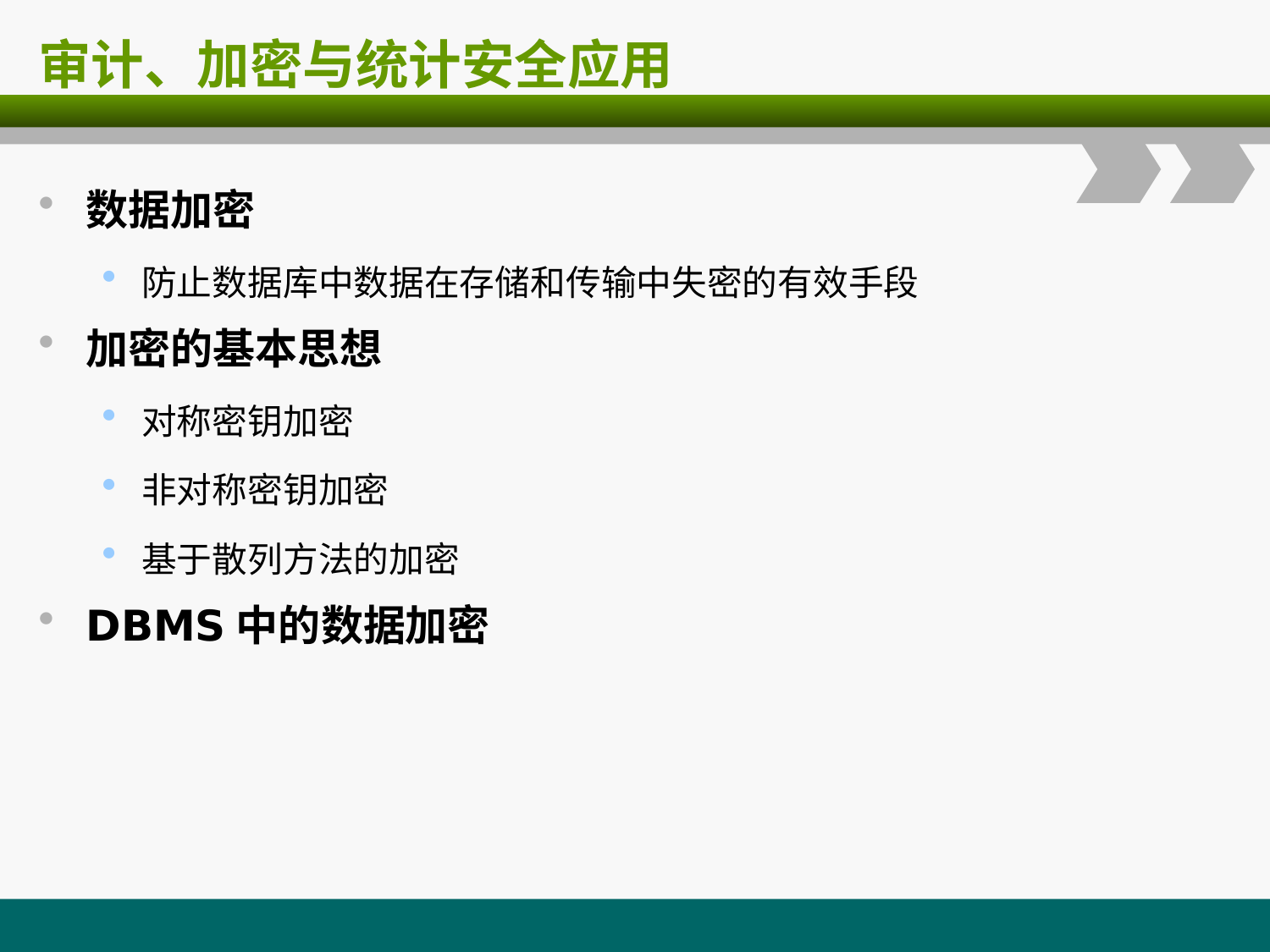

# 审计、加密与统计安全应用
数据加密
防止数据库中数据在存储和传输中失密的有效手段
加密的基本思想
对称密钥加密
非对称密钥加密
基于散列方法的加密
DBMS中的数据加密